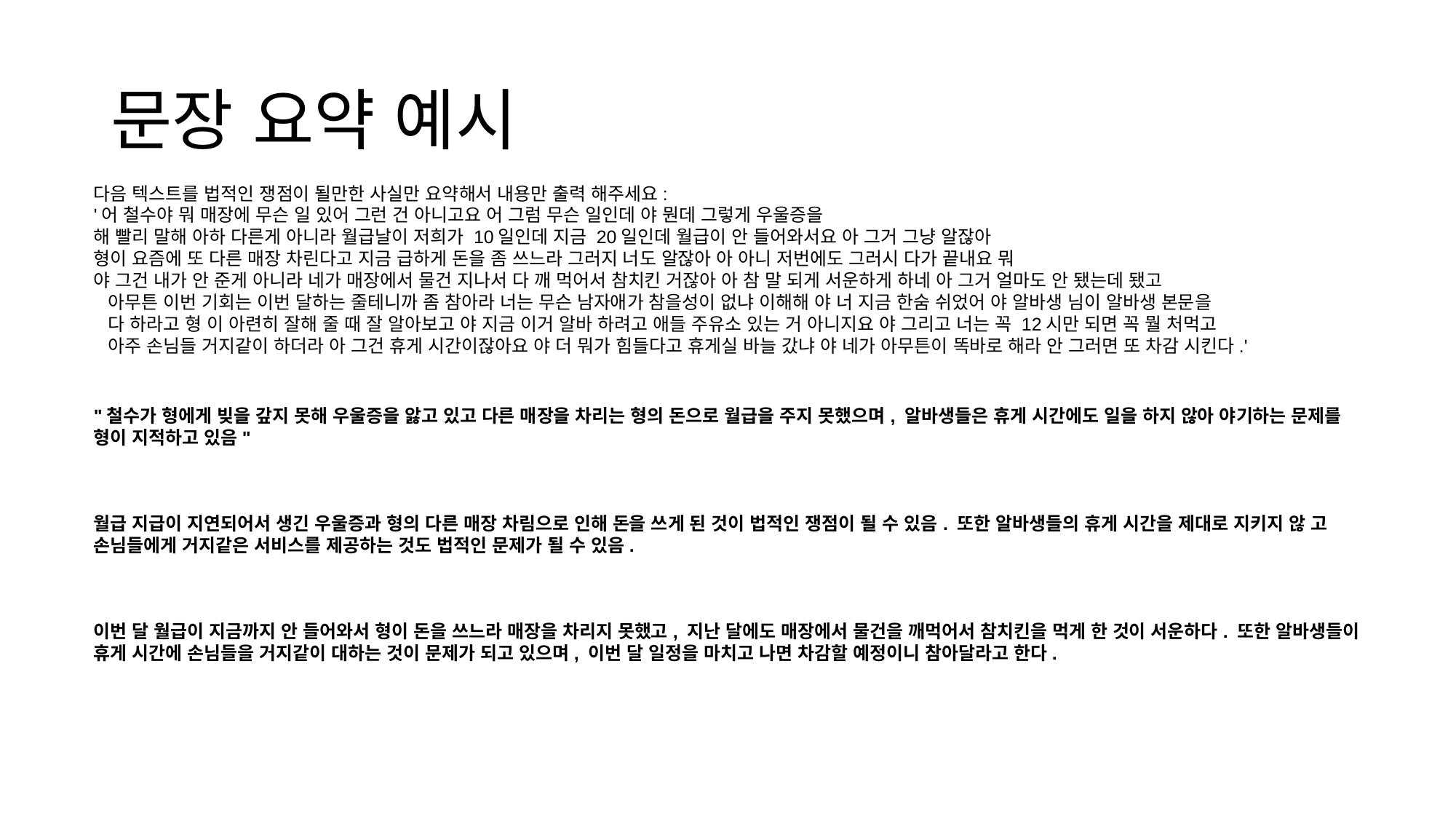

# 문장 요약 예시
다음 텍스트를 법적인 쟁점이 될만한 사실만 요약해서 내용만 출력 해주세요:
'어 철수야 뭐 매장에 무슨 일 있어 그런 건 아니고요 어 그럼 무슨 일인데 야 뭔데 그렇게 우울증을
해 빨리 말해 아하 다른게 아니라 월급날이 저희가 10일인데 지금 20일인데 월급이 안 들어와서요 아 그거 그냥 알잖아
형이 요즘에 또 다른 매장 차린다고 지금 급하게 돈을 좀 쓰느라 그러지 너도 알잖아 아 아니 저번에도 그러시 다가 끝내요 뭐
야 그건 내가 안 준게 아니라 네가 매장에서 물건 지나서 다 깨 먹어서 참치킨 거잖아 아 참 말 되게 서운하게 하네 아 그거 얼마도 안 됐는데 됐고
  아무튼 이번 기회는 이번 달하는 줄테니까 좀 참아라 너는 무슨 남자애가 참을성이 없냐 이해해 야 너 지금 한숨 쉬었어 야 알바생 님이 알바생 본문을
  다 하라고 형 이 아련히 잘해 줄 때 잘 알아보고 야 지금 이거 알바 하려고 애들 주유소 있는 거 아니지요 야 그리고 너는 꼭 12시만 되면 꼭 뭘 처먹고
  아주 손님들 거지같이 하더라 아 그건 휴게 시간이잖아요 야 더 뭐가 힘들다고 휴게실 바늘 갔냐 야 네가 아무튼이 똑바로 해라 안 그러면 또 차감 시킨다.'
"철수가 형에게 빚을 갚지 못해 우울증을 앓고 있고 다른 매장을 차리는 형의 돈으로 월급을 주지 못했으며, 알바생들은 휴게 시간에도 일을 하지 않아 야기하는 문제를 형이 지적하고 있음"
월급 지급이 지연되어서 생긴 우울증과 형의 다른 매장 차림으로 인해 돈을 쓰게 된 것이 법적인 쟁점이 될 수 있음. 또한 알바생들의 휴게 시간을 제대로 지키지 않 고 손님들에게 거지같은 서비스를 제공하는 것도 법적인 문제가 될 수 있음.
이번 달 월급이 지금까지 안 들어와서 형이 돈을 쓰느라 매장을 차리지 못했고, 지난 달에도 매장에서 물건을 깨먹어서 참치킨을 먹게 한 것이 서운하다. 또한 알바생들이 휴게 시간에 손님들을 거지같이 대하는 것이 문제가 되고 있으며, 이번 달 일정을 마치고 나면 차감할 예정이니 참아달라고 한다.